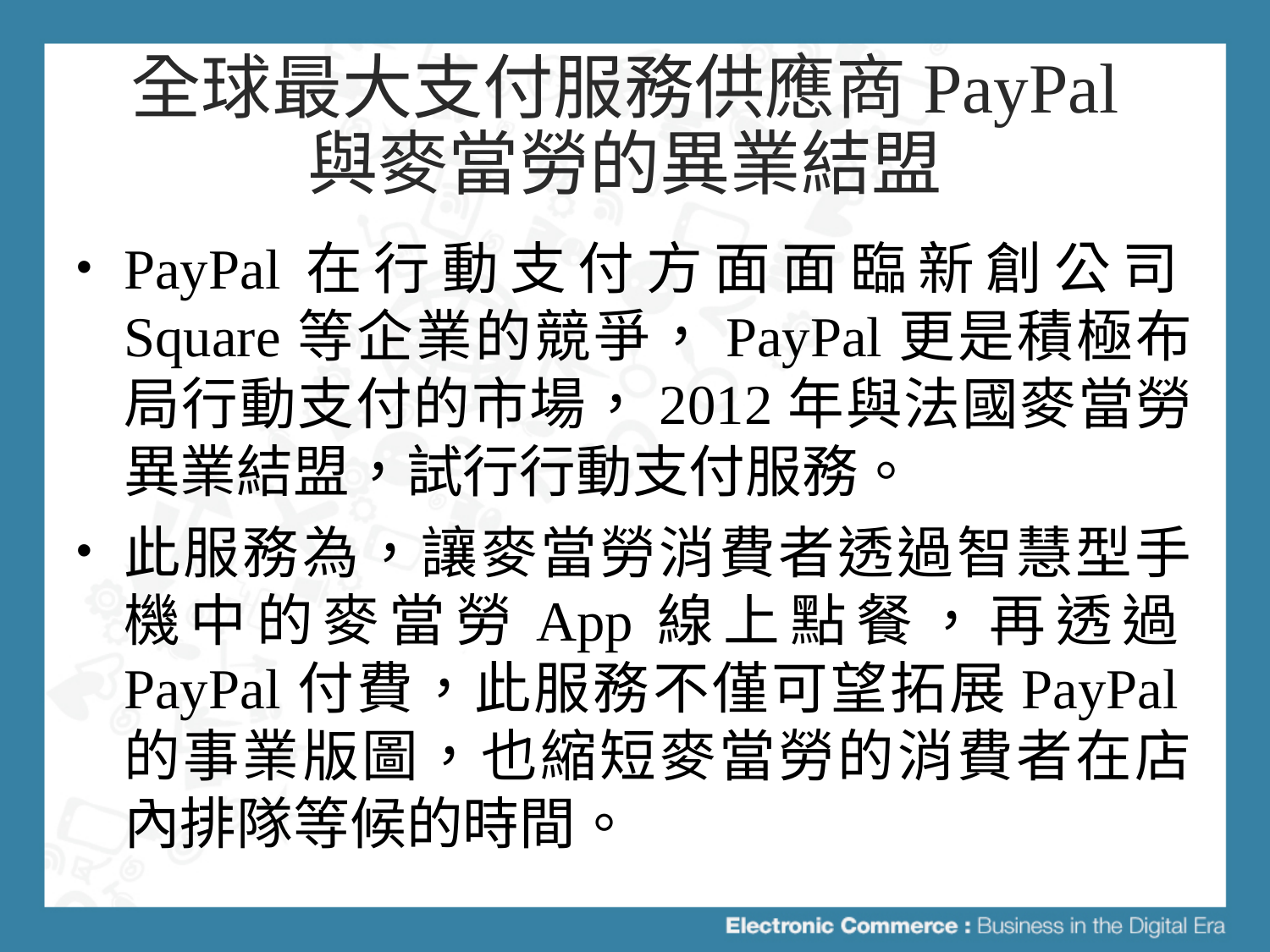

# 全球最大支付服務供應商PayPal 與麥當勞的異業結盟
PayPal在行動支付方面面臨新創公司Square等企業的競爭，PayPal更是積極布局行動支付的市場，2012年與法國麥當勞異業結盟，試行行動支付服務。
此服務為，讓麥當勞消費者透過智慧型手機中的麥當勞App線上點餐，再透過PayPal付費，此服務不僅可望拓展PayPal的事業版圖，也縮短麥當勞的消費者在店內排隊等候的時間。